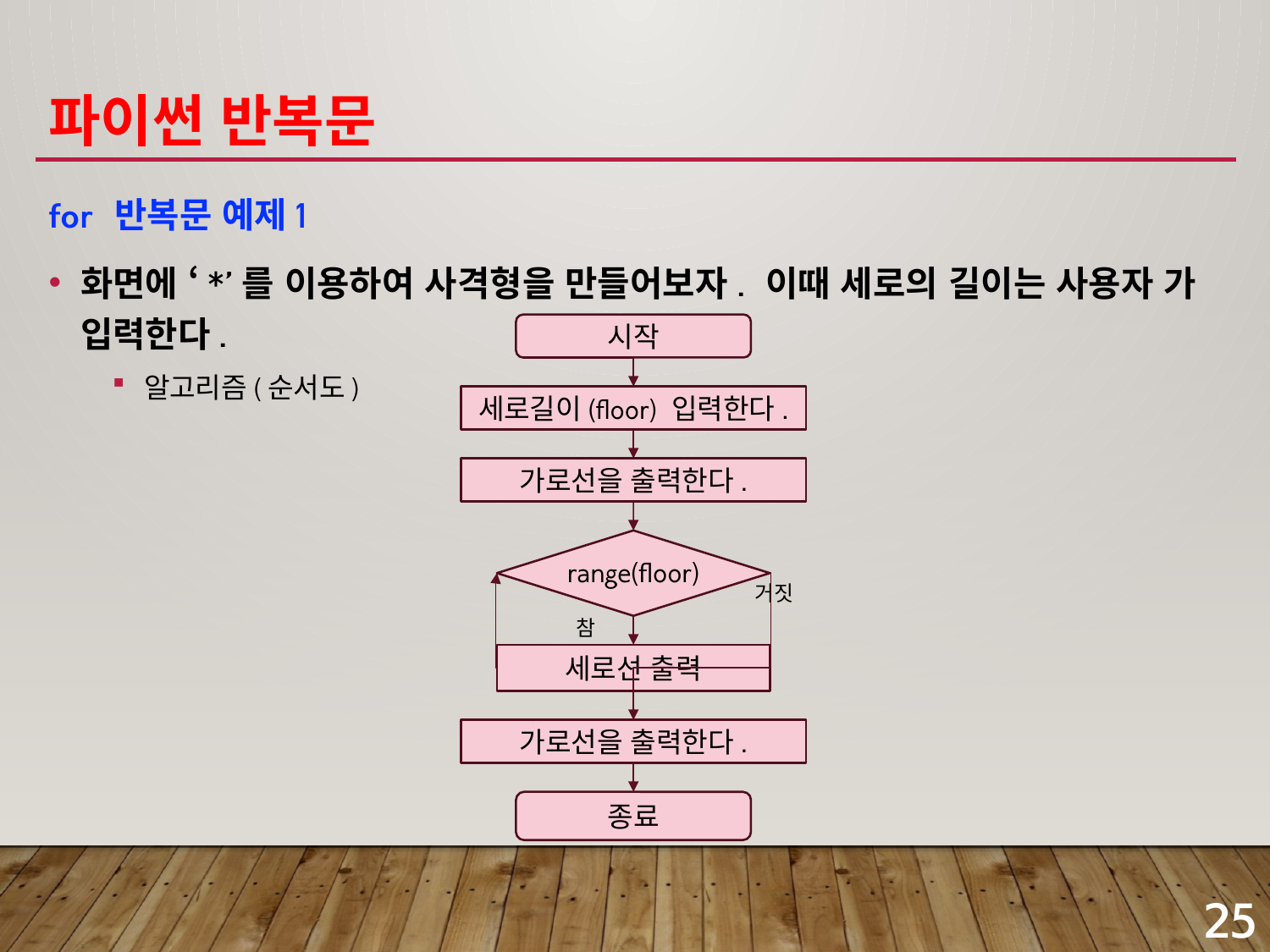

# 파이썬 반복문
for 반복문 예제1
화면에 ‘*’를 이용하여 사격형을 만들어보자. 이때 세로의 길이는 사용자 가 입력한다.
알고리즘(순서도)
시작
세로길이(floor) 입력한다.
가로선을 출력한다.

range(floor)
거짓
참
세로선 출력
가로선을 출력한다.
종료